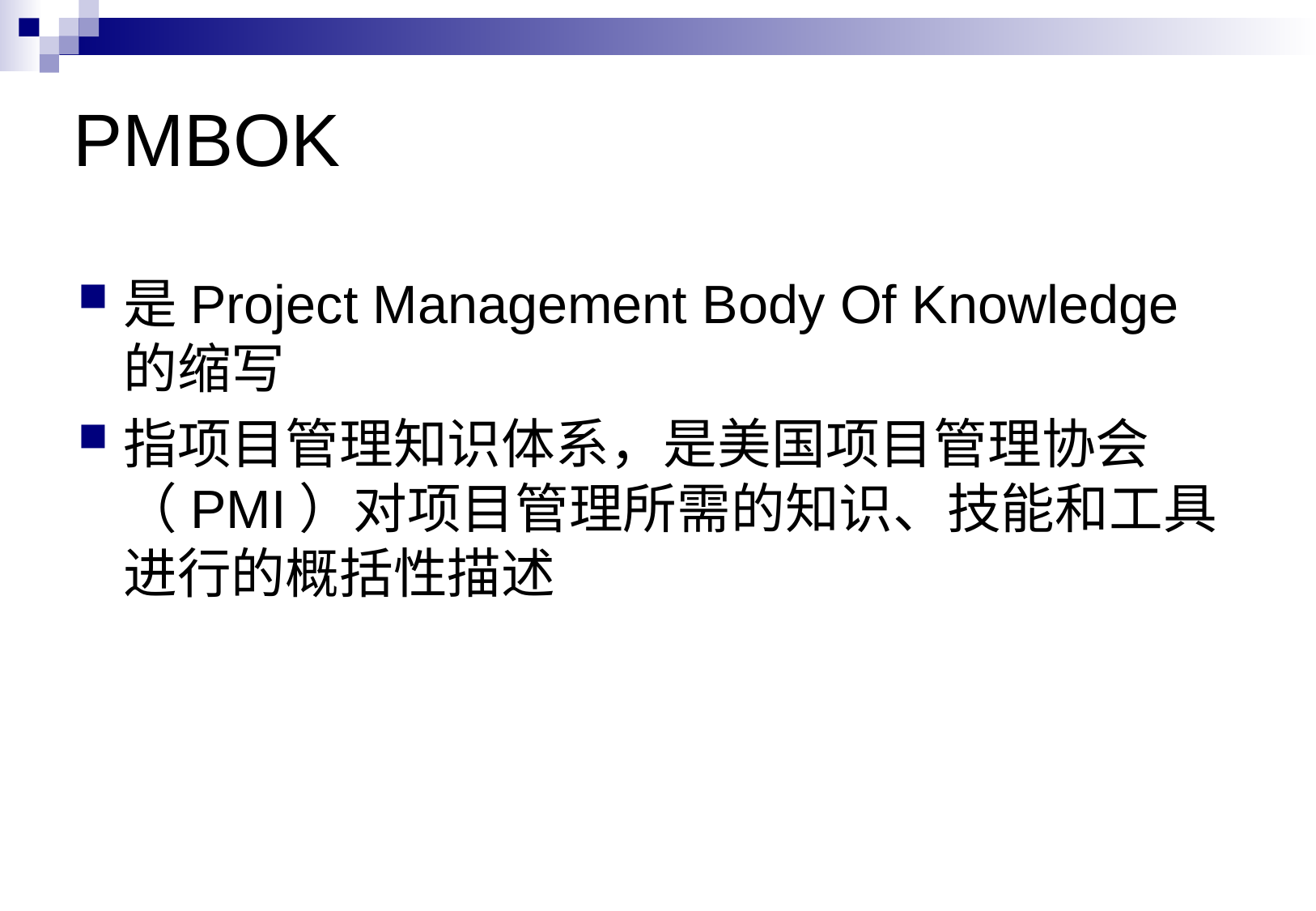

# PMBOK
是Project Management Body Of Knowledge的缩写
指项目管理知识体系，是美国项目管理协会（PMI）对项目管理所需的知识、技能和工具进行的概括性描述